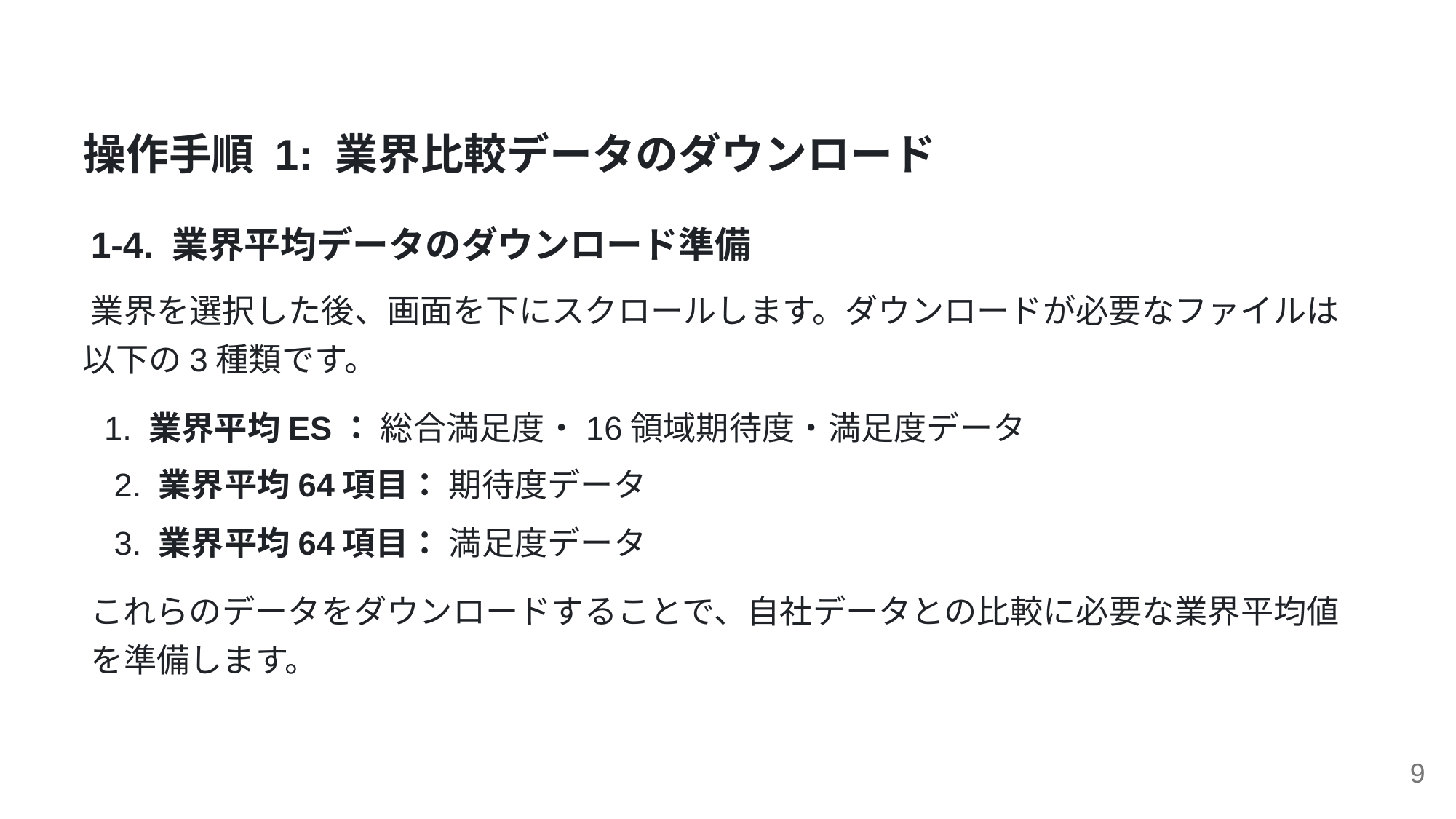

操作⼿順 1: 業界⽐較データのダウンロード
1-4. 業界平均データのダウンロード準備
業界を選択した後、画⾯を下にスクロールします。ダウンロードが必要なファイルは
以下の3種類です。
1. 業界平均ES： 総合満⾜度・16領域期待度・満⾜度データ
2. 業界平均64項⽬： 期待度データ
3. 業界平均64項⽬： 満⾜度データ
これらのデータをダウンロードすることで、⾃社データとの⽐較に必要な業界平均値
を準備します。
9